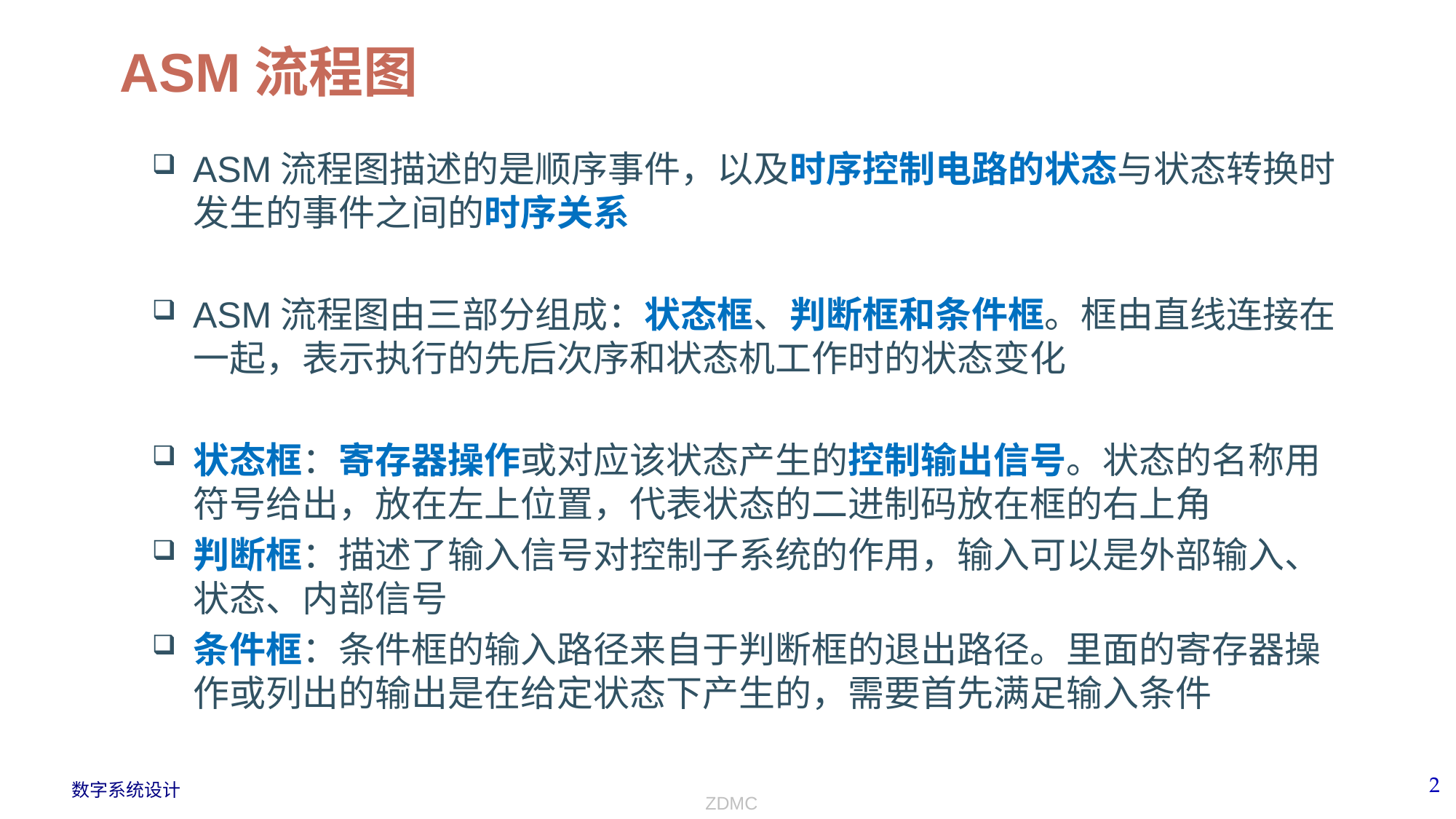

# ASM流程图
ASM流程图描述的是顺序事件，以及时序控制电路的状态与状态转换时发生的事件之间的时序关系

ASM流程图由三部分组成：状态框、判断框和条件框。框由直线连接在一起，表示执行的先后次序和状态机工作时的状态变化

状态框：寄存器操作或对应该状态产生的控制输出信号。状态的名称用符号给出，放在左上位置，代表状态的二进制码放在框的右上角
判断框：描述了输入信号对控制子系统的作用，输入可以是外部输入、状态、内部信号
条件框：条件框的输入路径来自于判断框的退出路径。里面的寄存器操作或列出的输出是在给定状态下产生的，需要首先满足输入条件
ZDMC
2